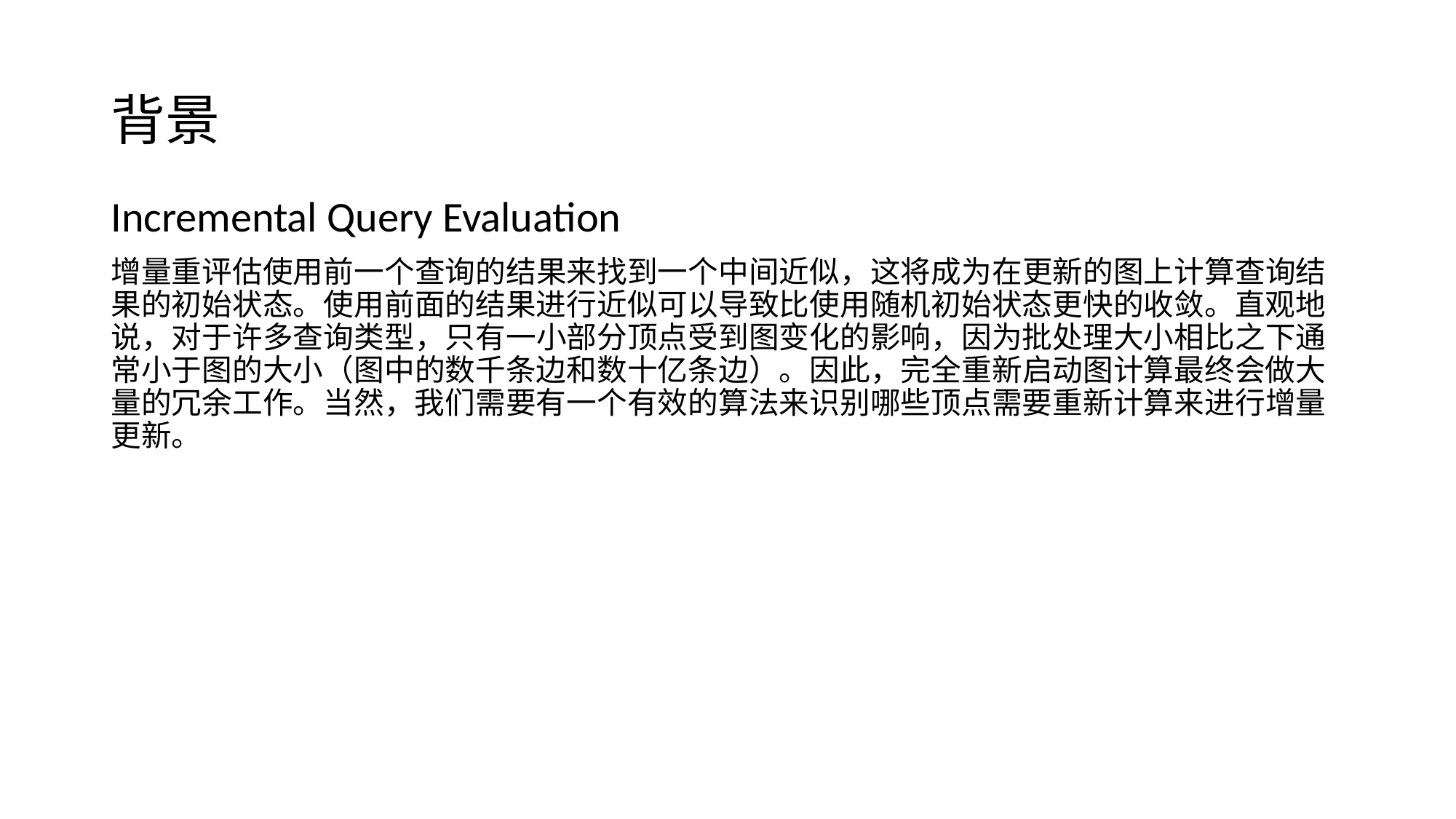

# 背景
Incremental Query Evaluation
增量重评估使用前一个查询的结果来找到一个中间近似，这将成为在更新的图上计算查询结果的初始状态。使用前面的结果进行近似可以导致比使用随机初始状态更快的收敛。直观地说，对于许多查询类型，只有一小部分顶点受到图变化的影响，因为批处理大小相比之下通常小于图的大小（图中的数千条边和数十亿条边）。因此，完全重新启动图计算最终会做大量的冗余工作。当然，我们需要有一个有效的算法来识别哪些顶点需要重新计算来进行增量更新。